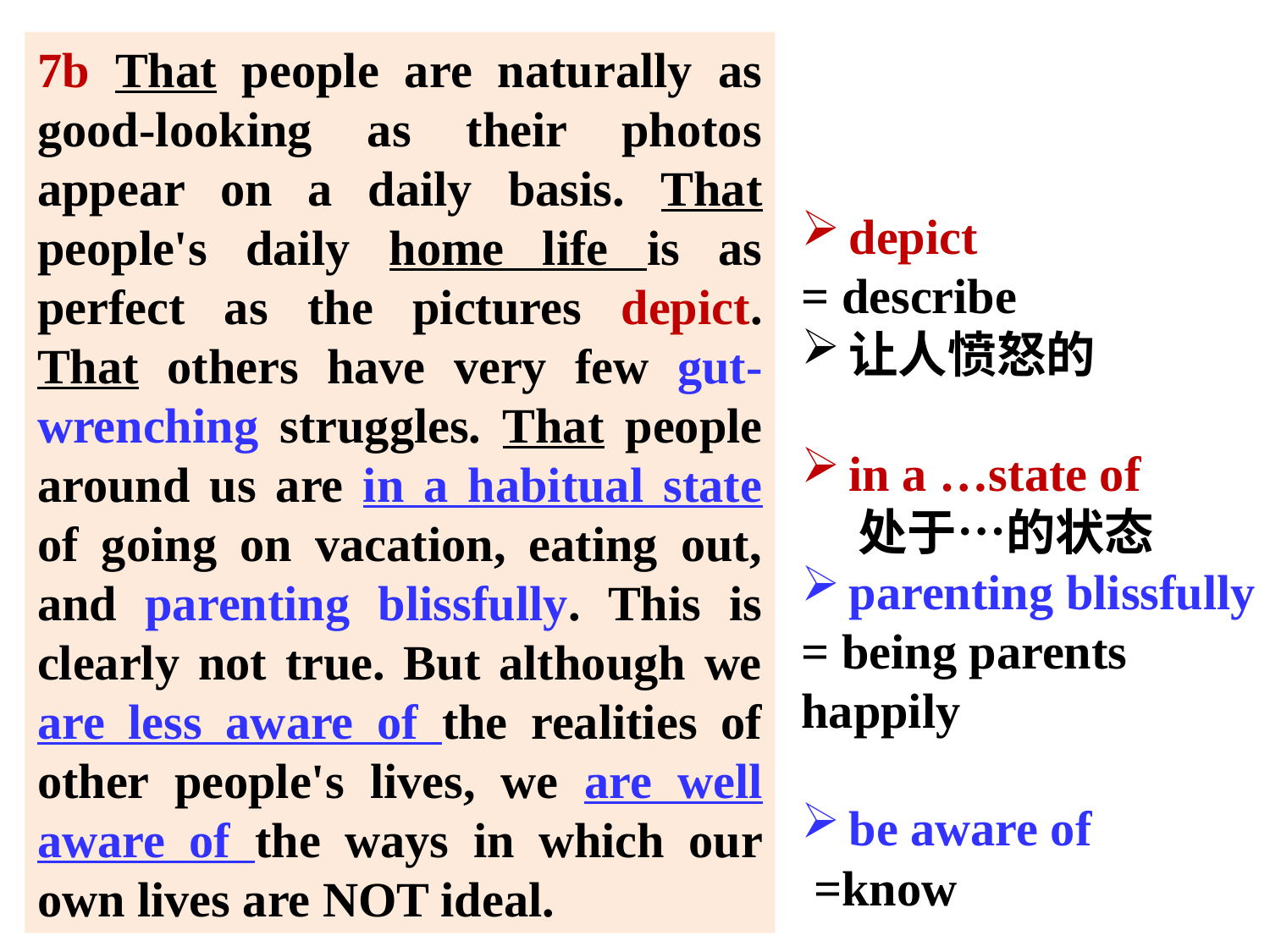

7b That people are naturally as good-looking as their photos appear on a daily basis. That people's daily home life is as perfect as the pictures depict. That others have very few gut-wrenching struggles. That people around us are in a habitual state of going on vacation, eating out, and parenting blissfully. This is clearly not true. But although we are less aware of the realities of other people's lives, we are well aware of the ways in which our own lives are NOT ideal.

depict
= describe
让人愤怒的

in a …state of
    处于…的状态
parenting blissfully
= being parents happily

be aware of
 =know